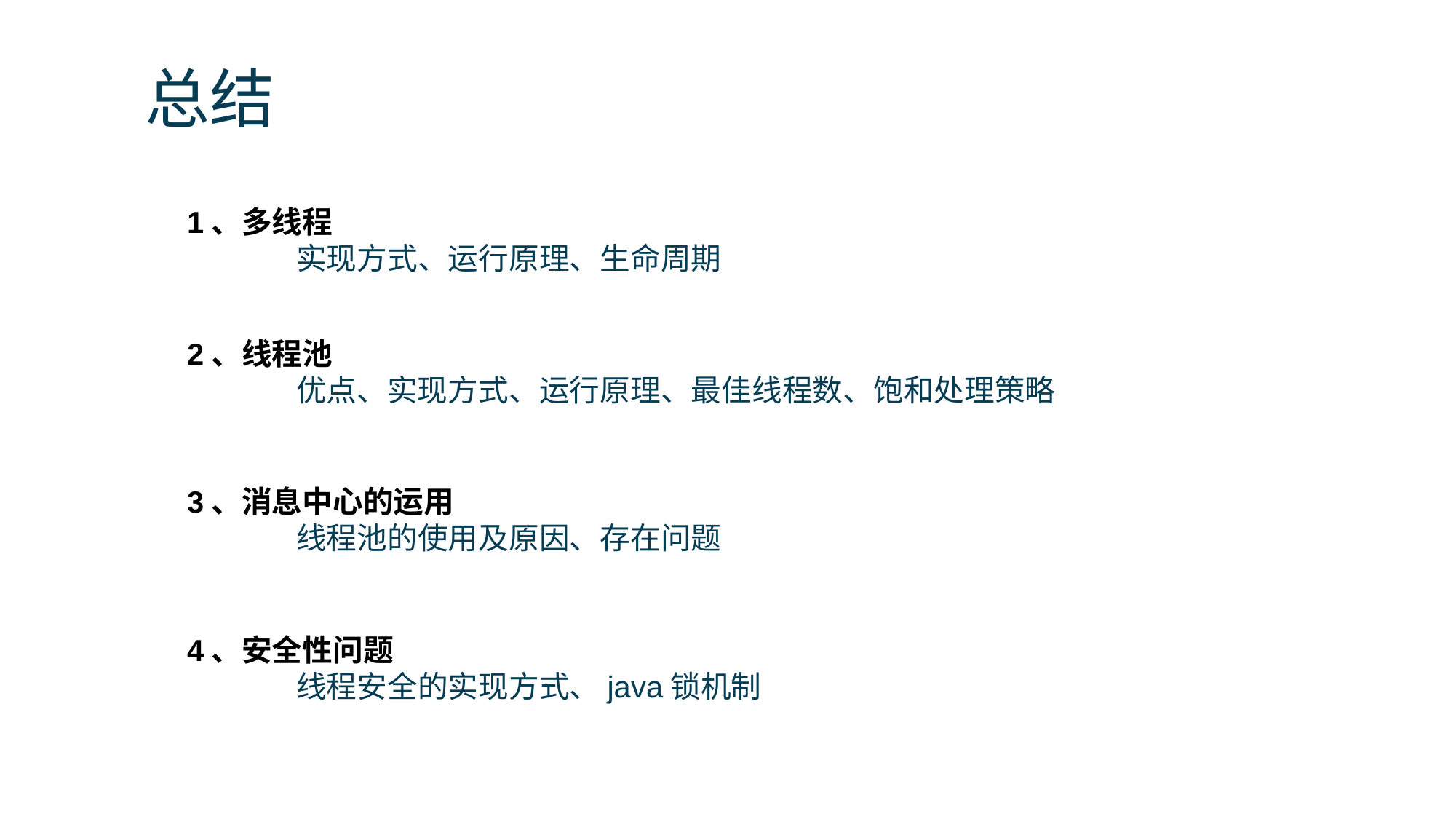

总结
1、多线程
	实现方式、运行原理、生命周期

2、线程池
	优点、实现方式、运行原理、最佳线程数、饱和处理策略
3、消息中心的运用
	线程池的使用及原因、存在问题
4、安全性问题
	线程安全的实现方式、java锁机制